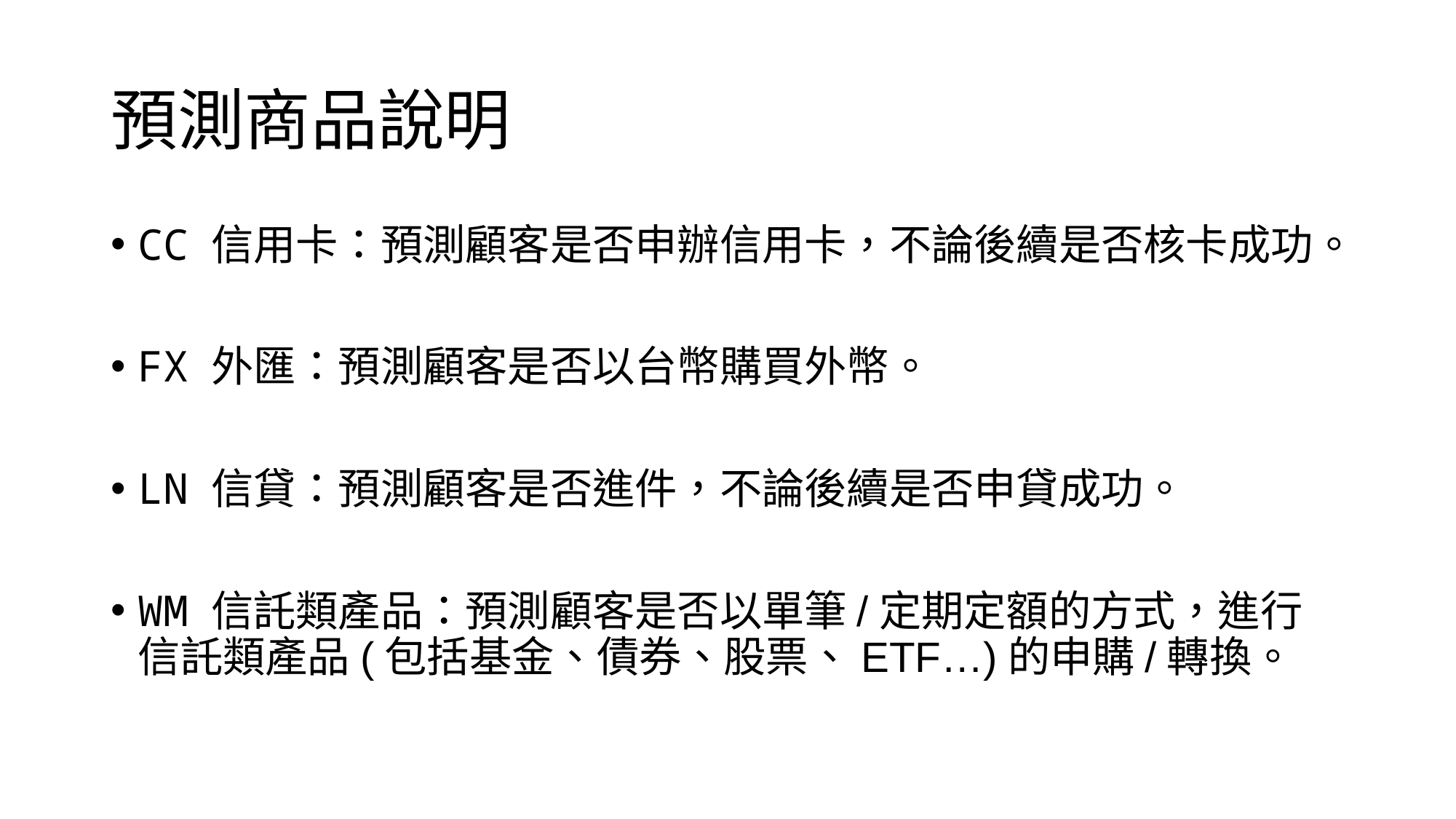

# 預測商品說明
CC 信用卡：預測顧客是否申辦信用卡，不論後續是否核卡成功。

FX 外匯：預測顧客是否以台幣購買外幣。

LN 信貸：預測顧客是否進件，不論後續是否申貸成功。

WM 信託類產品：預測顧客是否以單筆/定期定額的方式，進行信託類產品(包括基金、債券、股票、ETF…)的申購/轉換。